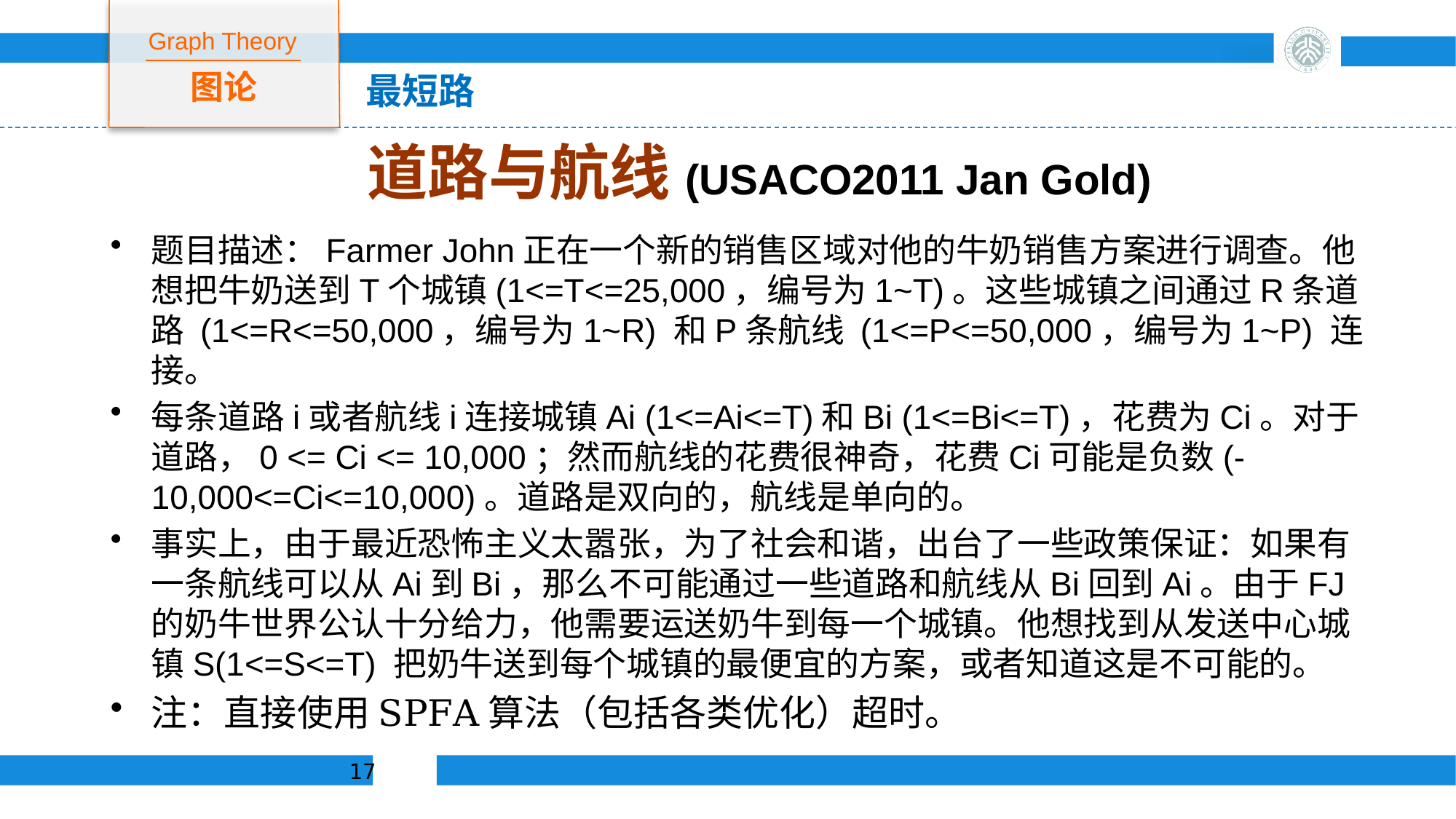

Graph Theory
图论
最短路
# 道路与航线(USACO2011 Jan Gold)
题目描述：Farmer John正在一个新的销售区域对他的牛奶销售方案进行调查。他想把牛奶送到T个城镇(1<=T<=25,000，编号为1~T)。这些城镇之间通过R条道路 (1<=R<=50,000，编号为1~R) 和P条航线 (1<=P<=50,000，编号为1~P) 连接。
每条道路i或者航线i连接城镇Ai (1<=Ai<=T)和Bi (1<=Bi<=T)，花费为Ci。对于道路，0 <= Ci <= 10,000；然而航线的花费很神奇，花费Ci可能是负数(-10,000<=Ci<=10,000)。道路是双向的，航线是单向的。
事实上，由于最近恐怖主义太嚣张，为了社会和谐，出台了一些政策保证：如果有一条航线可以从Ai到Bi，那么不可能通过一些道路和航线从Bi回到Ai。由于FJ的奶牛世界公认十分给力，他需要运送奶牛到每一个城镇。他想找到从发送中心城镇S(1<=S<=T) 把奶牛送到每个城镇的最便宜的方案，或者知道这是不可能的。
注：直接使用SPFA算法（包括各类优化）超时。